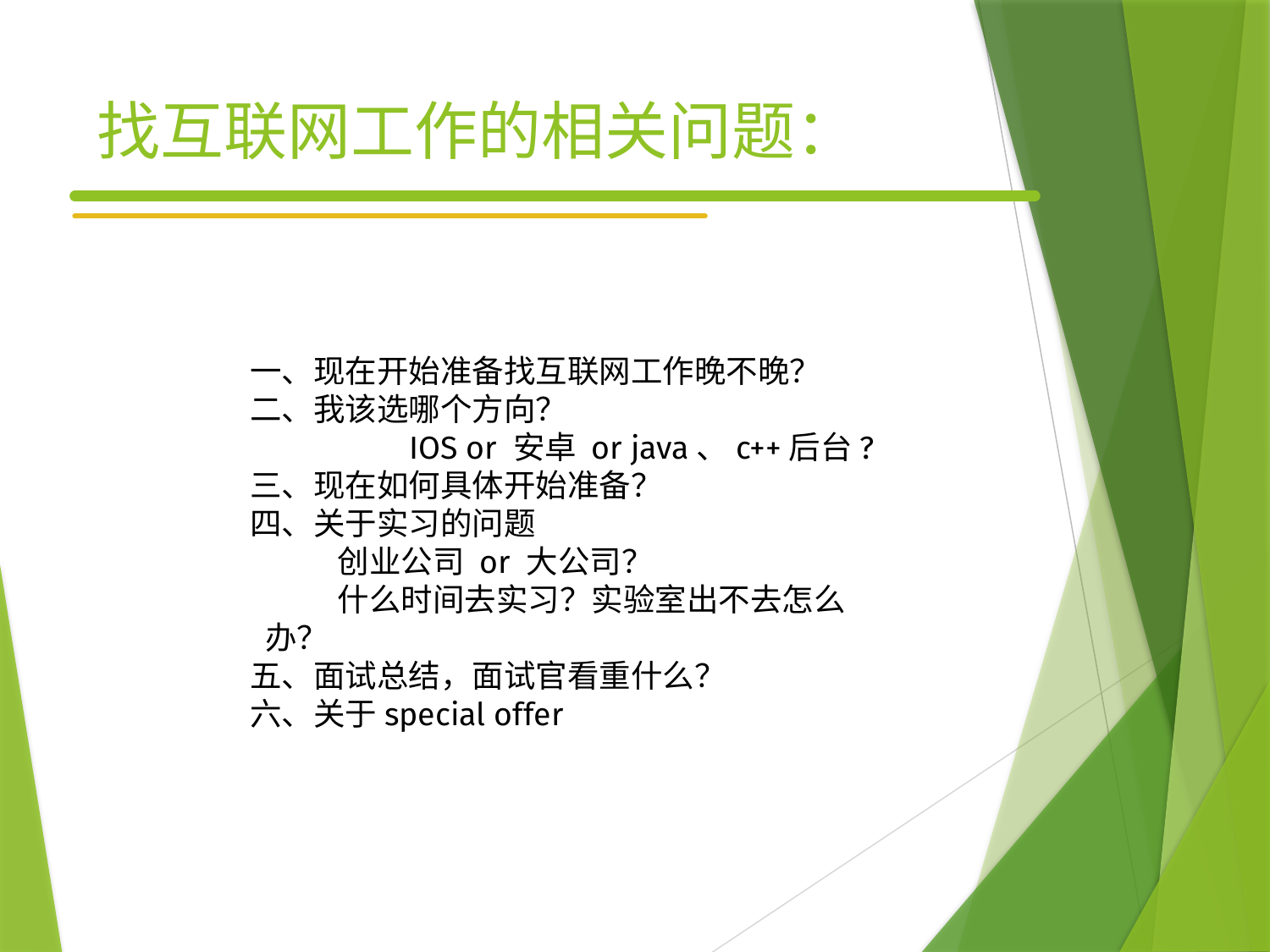

# 找互联网工作的相关问题：
一、现在开始准备找互联网工作晚不晚？
二、我该选哪个方向？
	  IOS or 安卓 or java、c++后台?
三、现在如何具体开始准备？
四、关于实习的问题
         创业公司 or 大公司？
         什么时间去实习？实验室出不去怎么办？
五、面试总结，面试官看重什么？
六、关于special offer